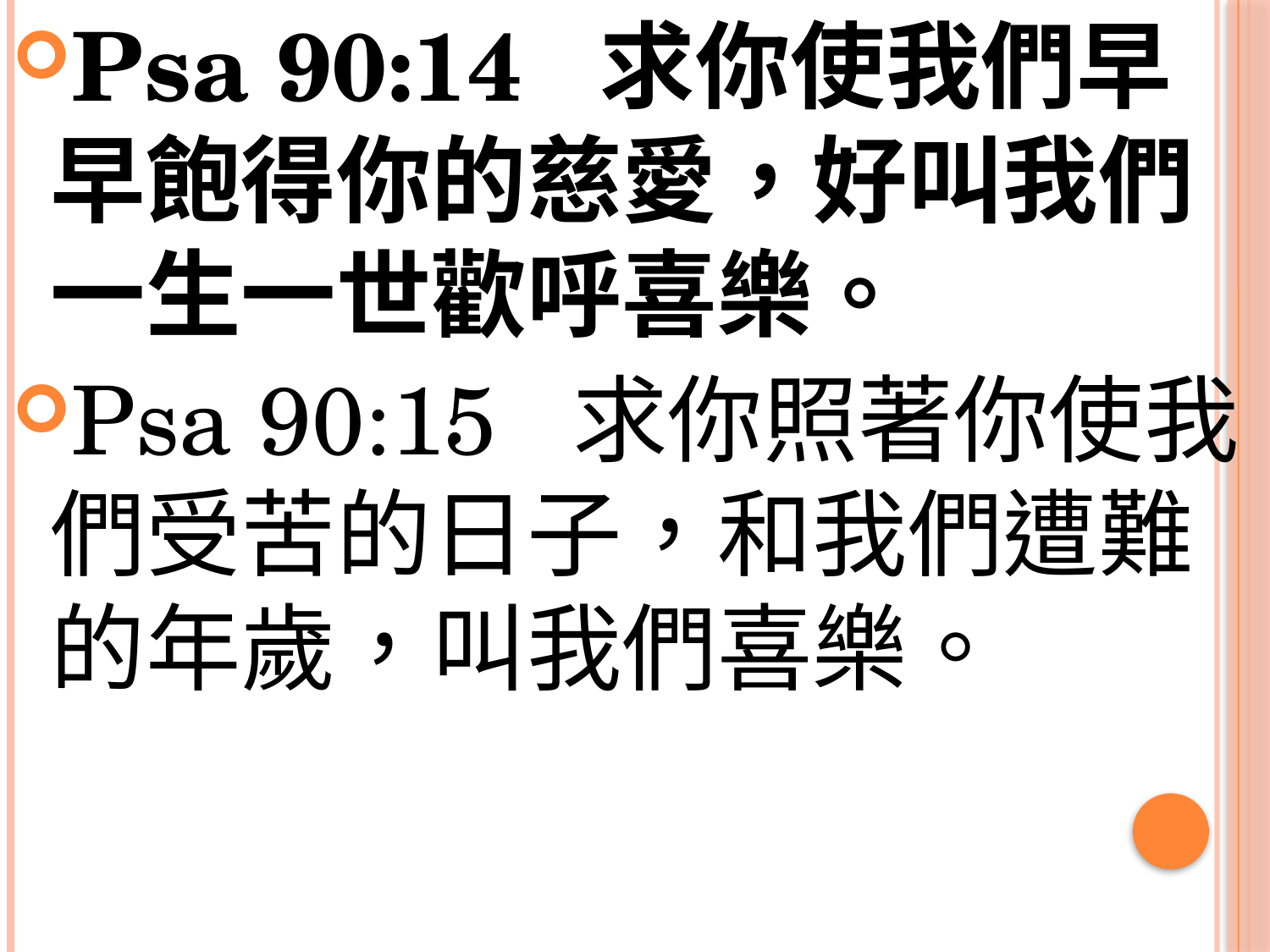

Psa 90:14  求你使我們早早飽得你的慈愛，好叫我們一生一世歡呼喜樂。
Psa 90:15  求你照著你使我們受苦的日子，和我們遭難的年歲，叫我們喜樂。